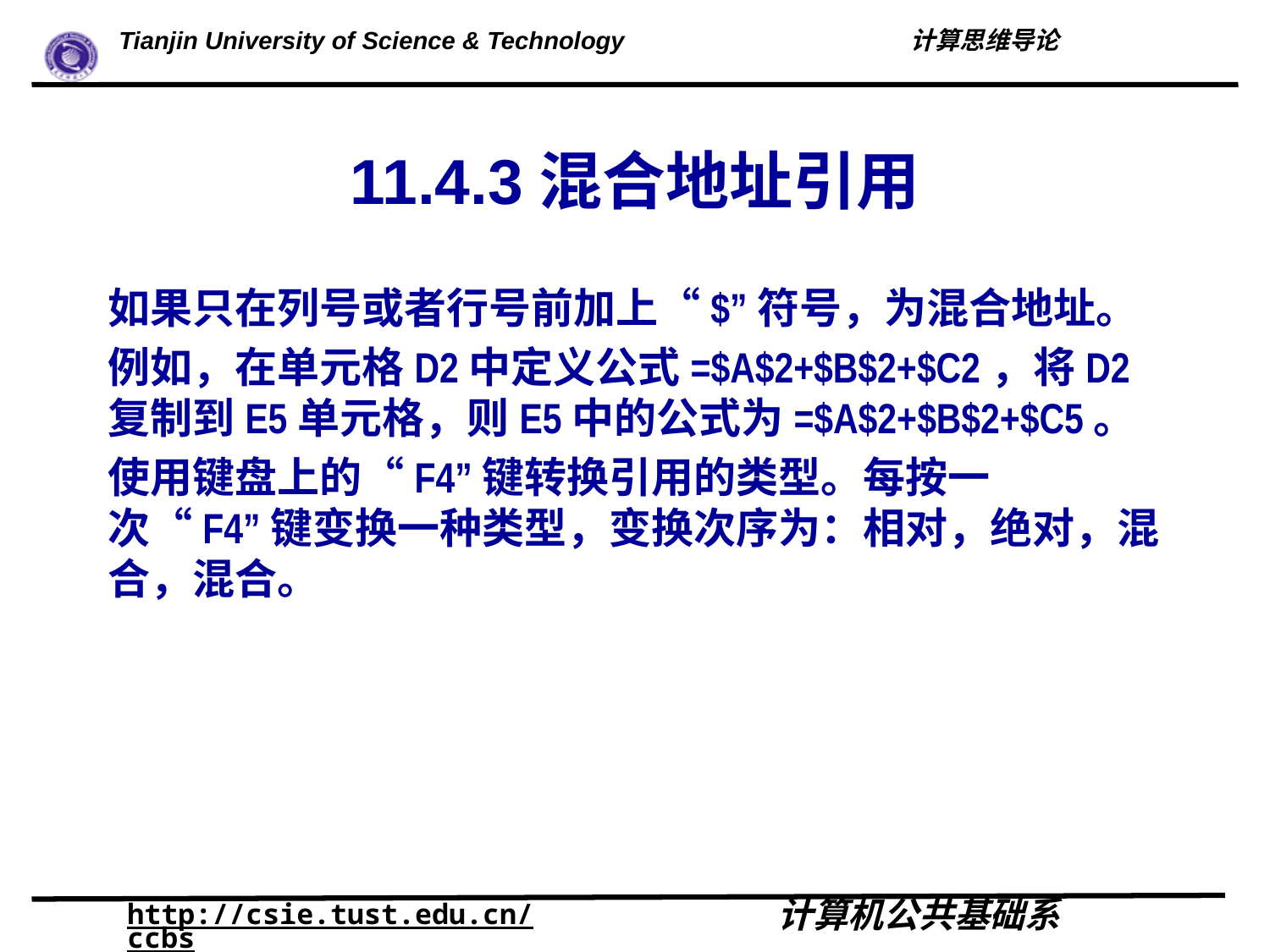

# 11.4.3混合地址引用
如果只在列号或者行号前加上“$”符号，为混合地址。
例如，在单元格D2中定义公式=$A$2+$B$2+$C2，将D2复制到E5单元格，则E5中的公式为=$A$2+$B$2+$C5。
使用键盘上的“F4”键转换引用的类型。每按一次“F4”键变换一种类型，变换次序为：相对，绝对，混合，混合。